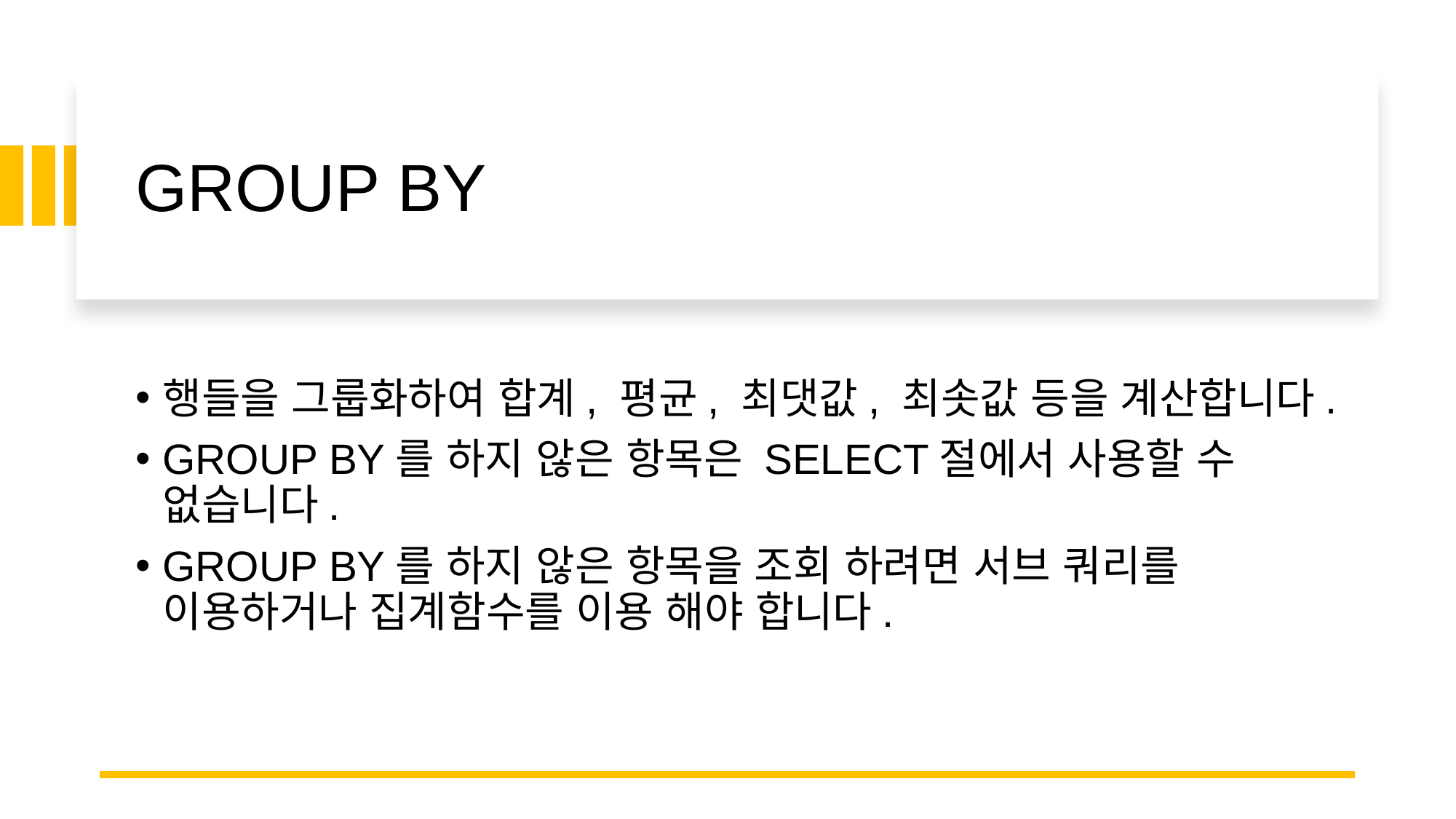

# GROUP BY
행들을 그룹화하여 합계, 평균, 최댓값, 최솟값 등을 계산합니다.
GROUP BY를 하지 않은 항목은 SELECT절에서 사용할 수 없습니다.
GROUP BY를 하지 않은 항목을 조회 하려면 서브 쿼리를 이용하거나 집계함수를 이용 해야 합니다.